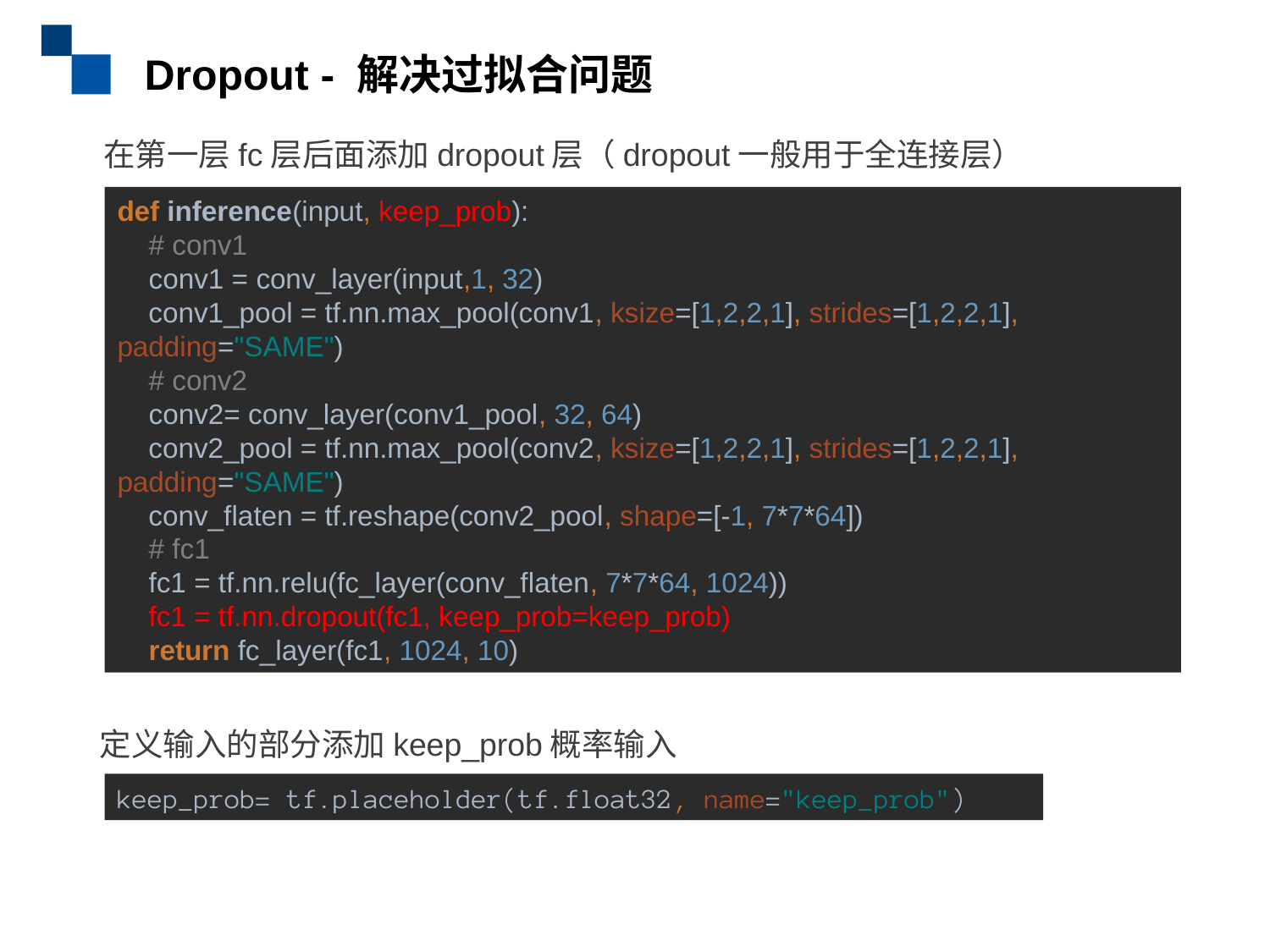

Dropout - 解决过拟合问题

在第一层fc层后面添加dropout层（dropout一般用于全连接层）
def inference(input, keep_prob):
    # conv1
    conv1 = conv_layer(input,1, 32)
    conv1_pool = tf.nn.max_pool(conv1, ksize=[1,2,2,1], strides=[1,2,2,1], padding="SAME")
    # conv2
    conv2= conv_layer(conv1_pool, 32, 64)
    conv2_pool = tf.nn.max_pool(conv2, ksize=[1,2,2,1], strides=[1,2,2,1], padding="SAME")
    conv_flaten = tf.reshape(conv2_pool, shape=[-1, 7*7*64])
    # fc1
    fc1 = tf.nn.relu(fc_layer(conv_flaten, 7*7*64, 1024))
    fc1 = tf.nn.dropout(fc1, keep_prob=keep_prob)
    return fc_layer(fc1, 1024, 10)
定义输入的部分添加keep_prob概率输入
keep_prob= tf.placeholder(tf.float32, name="keep_prob")

10